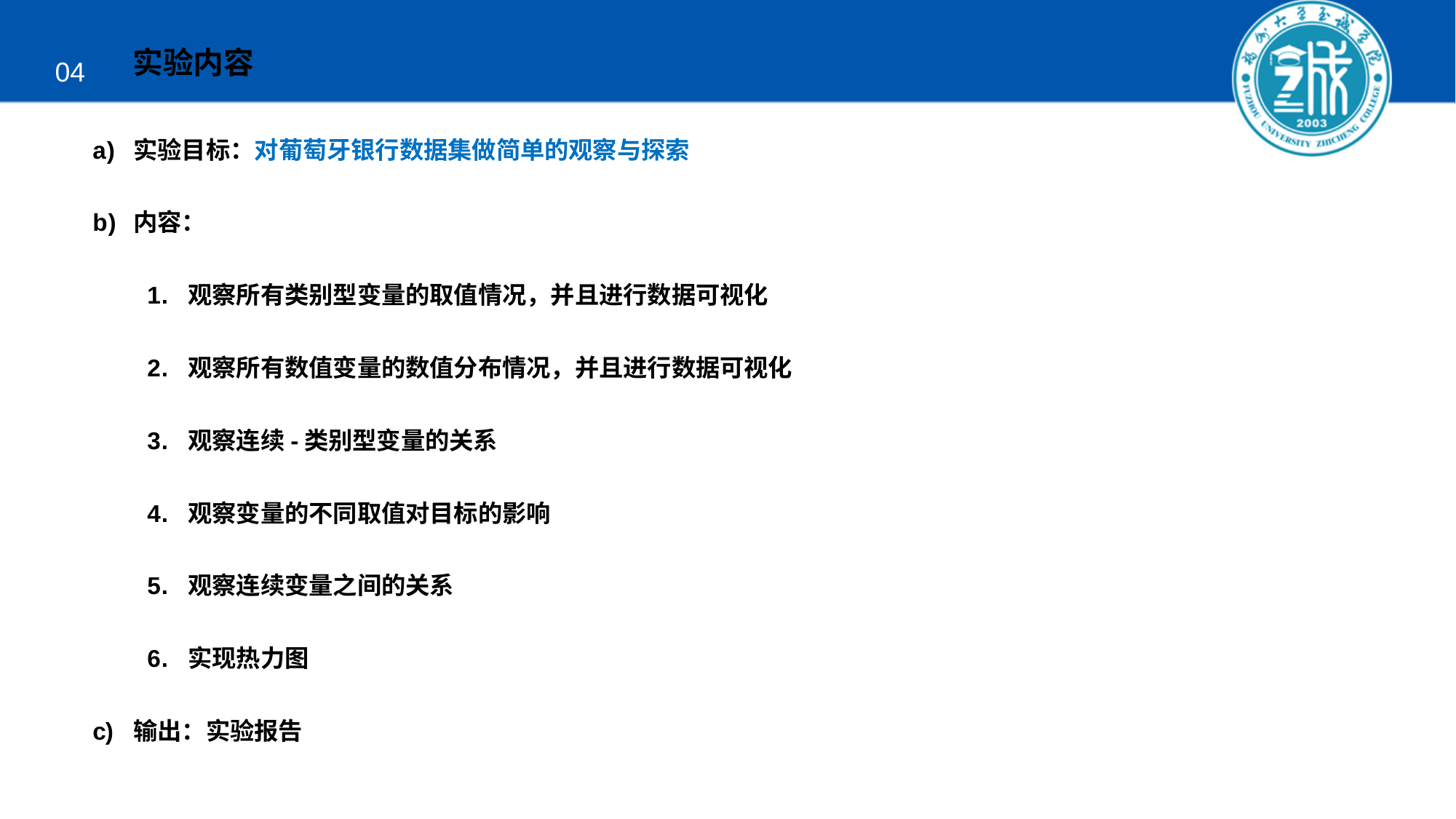

实验内容
04
实验目标：对葡萄牙银行数据集做简单的观察与探索
内容：
观察所有类别型变量的取值情况，并且进行数据可视化
观察所有数值变量的数值分布情况，并且进行数据可视化
观察连续-类别型变量的关系
观察变量的不同取值对目标的影响
观察连续变量之间的关系
实现热力图
输出：实验报告